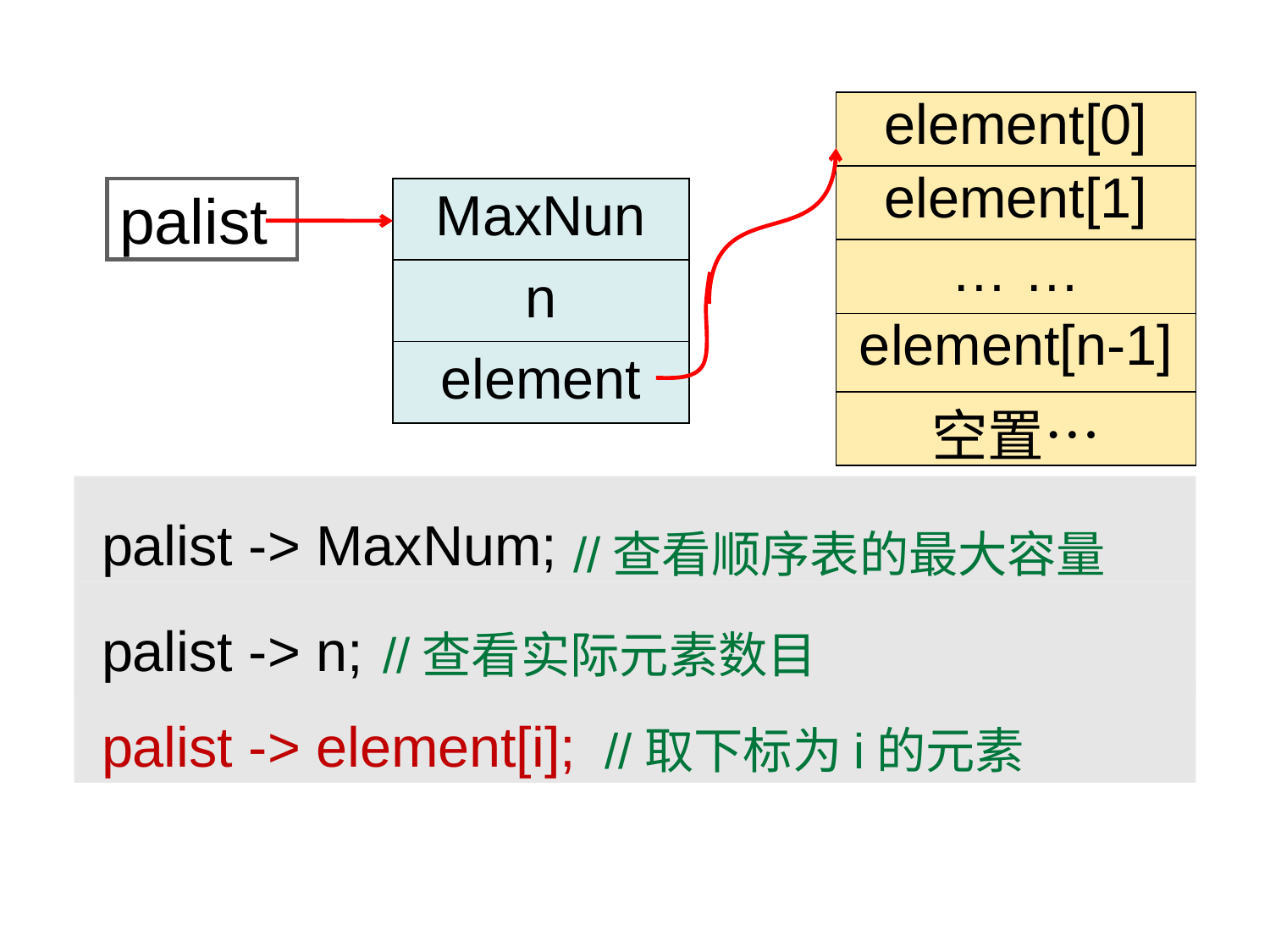

| element[0] |
| --- |
| element[1] |
| … … |
| element[n-1] |
| 空置… |
palist
| MaxNun |
| --- |
| n |
| element |

palist -> MaxNum;
//查看顺序表的最大容量
palist -> n;
//查看实际元素数目
palist -> element[i];
//取下标为i的元素